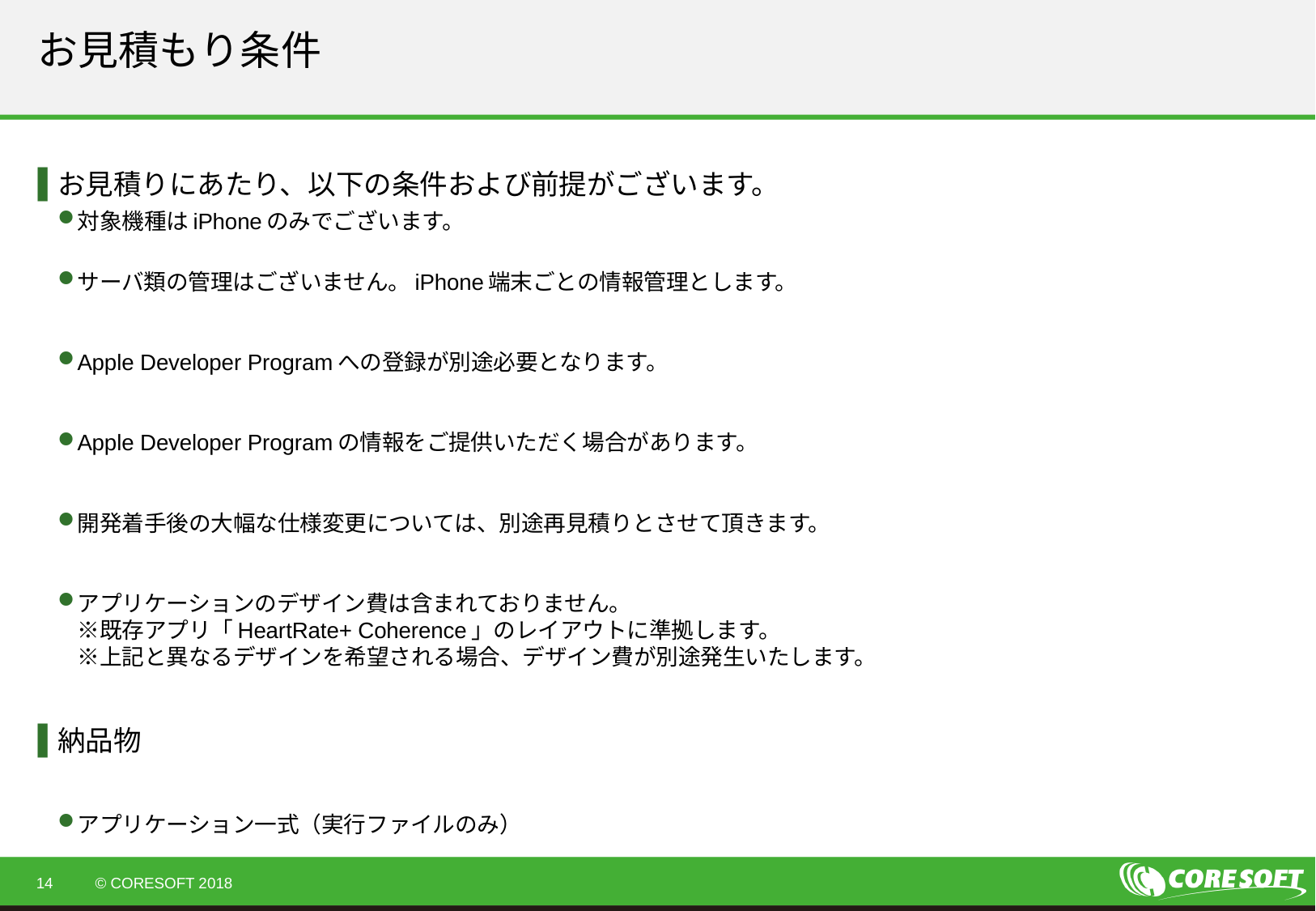

# お見積もり条件
お見積りにあたり、以下の条件および前提がございます。
対象機種はiPhoneのみでございます。
サーバ類の管理はございません。iPhone端末ごとの情報管理とします。

Apple Developer Programへの登録が別途必要となります。

Apple Developer Programの情報をご提供いただく場合があります。

開発着手後の大幅な仕様変更については、別途再見積りとさせて頂きます。

アプリケーションのデザイン費は含まれておりません。
※既存アプリ「HeartRate+ Coherence」のレイアウトに準拠します。
※上記と異なるデザインを希望される場合、デザイン費が別途発生いたします。

納品物

アプリケーション一式（実行ファイルのみ）